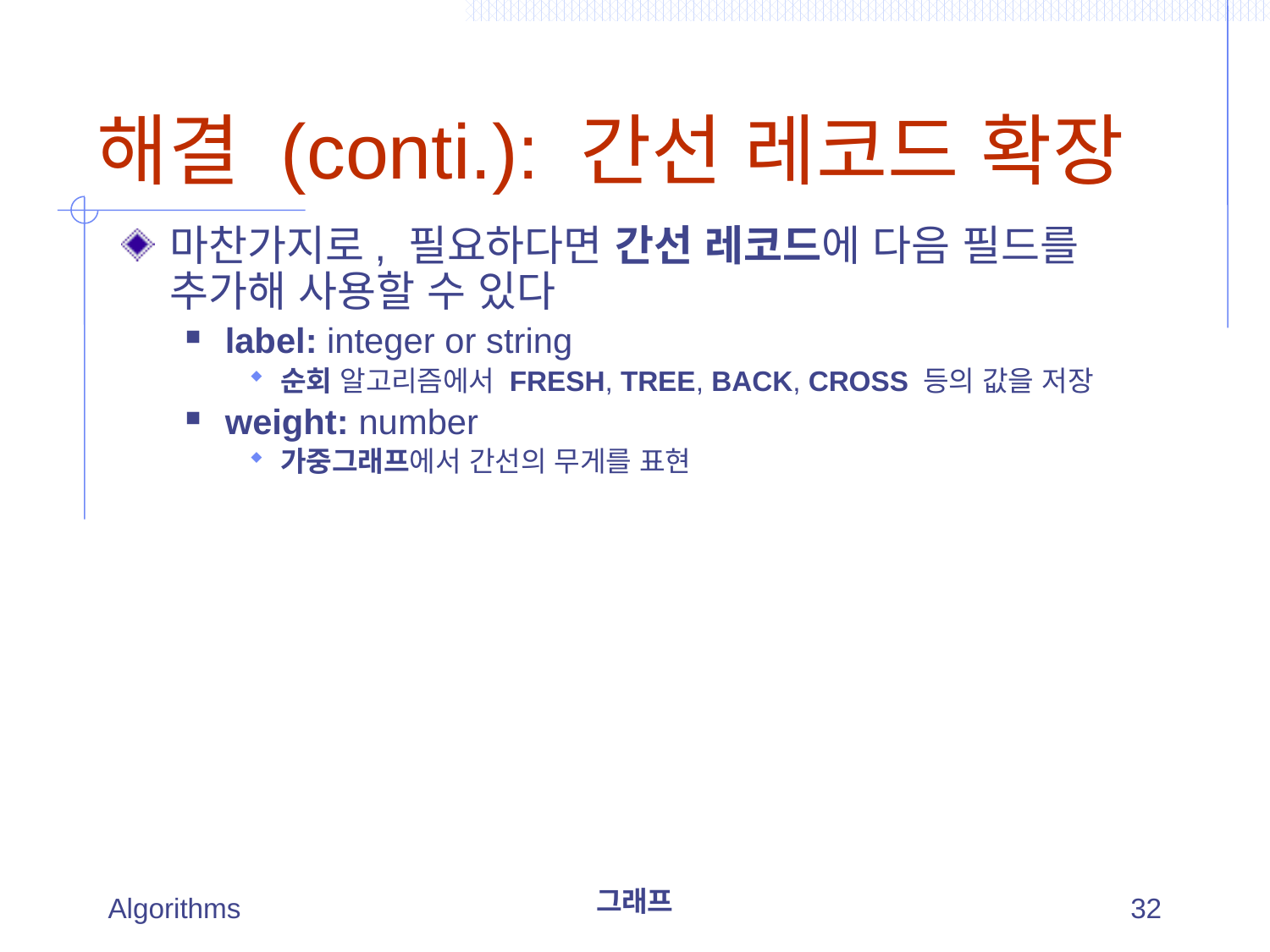

# 해결 (conti.): 간선 레코드 확장
마찬가지로, 필요하다면 간선 레코드에 다음 필드를 추가해 사용할 수 있다
label: integer or string
순회 알고리즘에서 FRESH, TREE, BACK, CROSS 등의 값을 저장
weight: number
가중그래프에서 간선의 무게를 표현
Algorithms
그래프
32